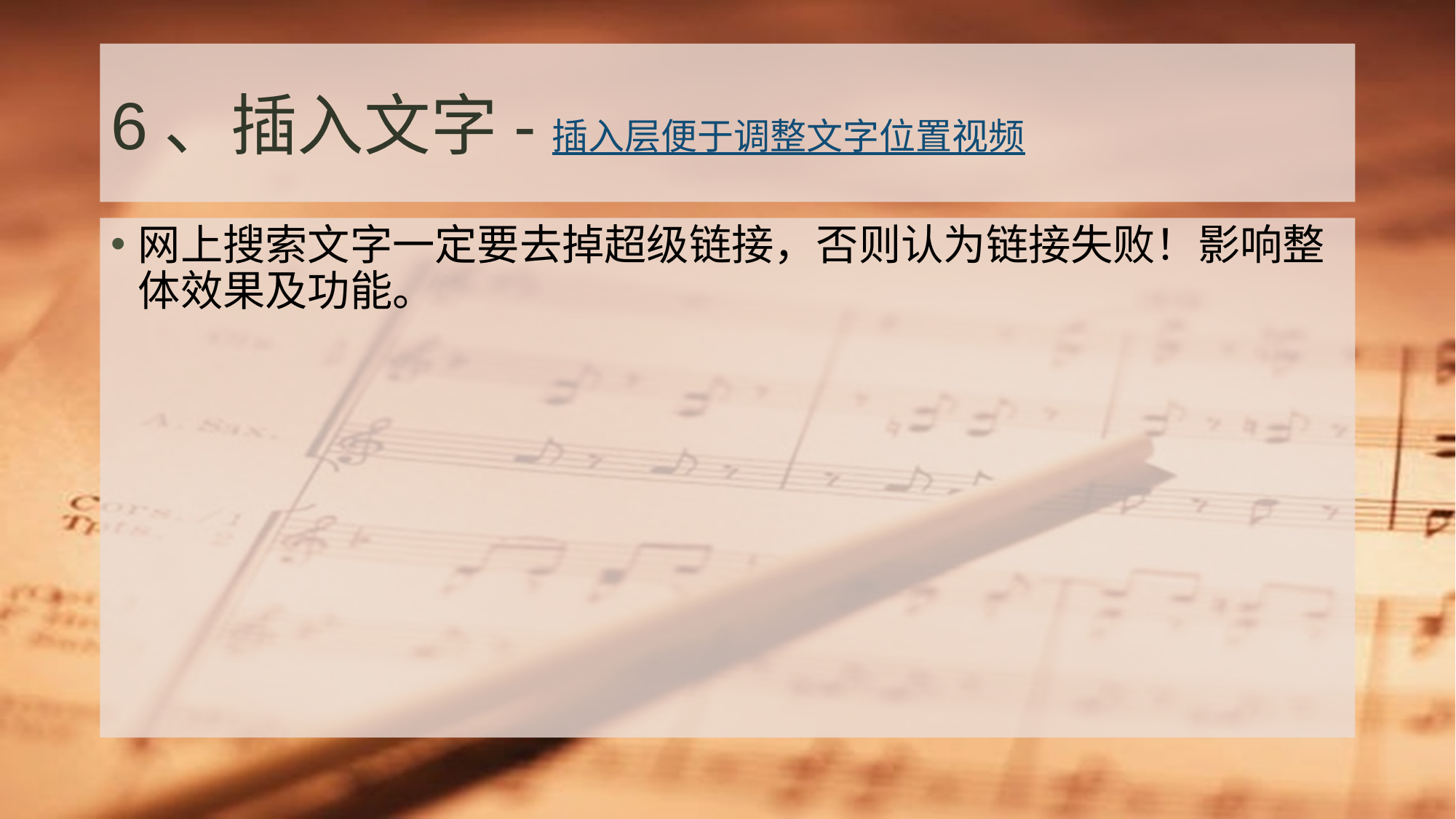

# 6、插入文字-插入层便于调整文字位置视频
网上搜索文字一定要去掉超级链接，否则认为链接失败！影响整体效果及功能。